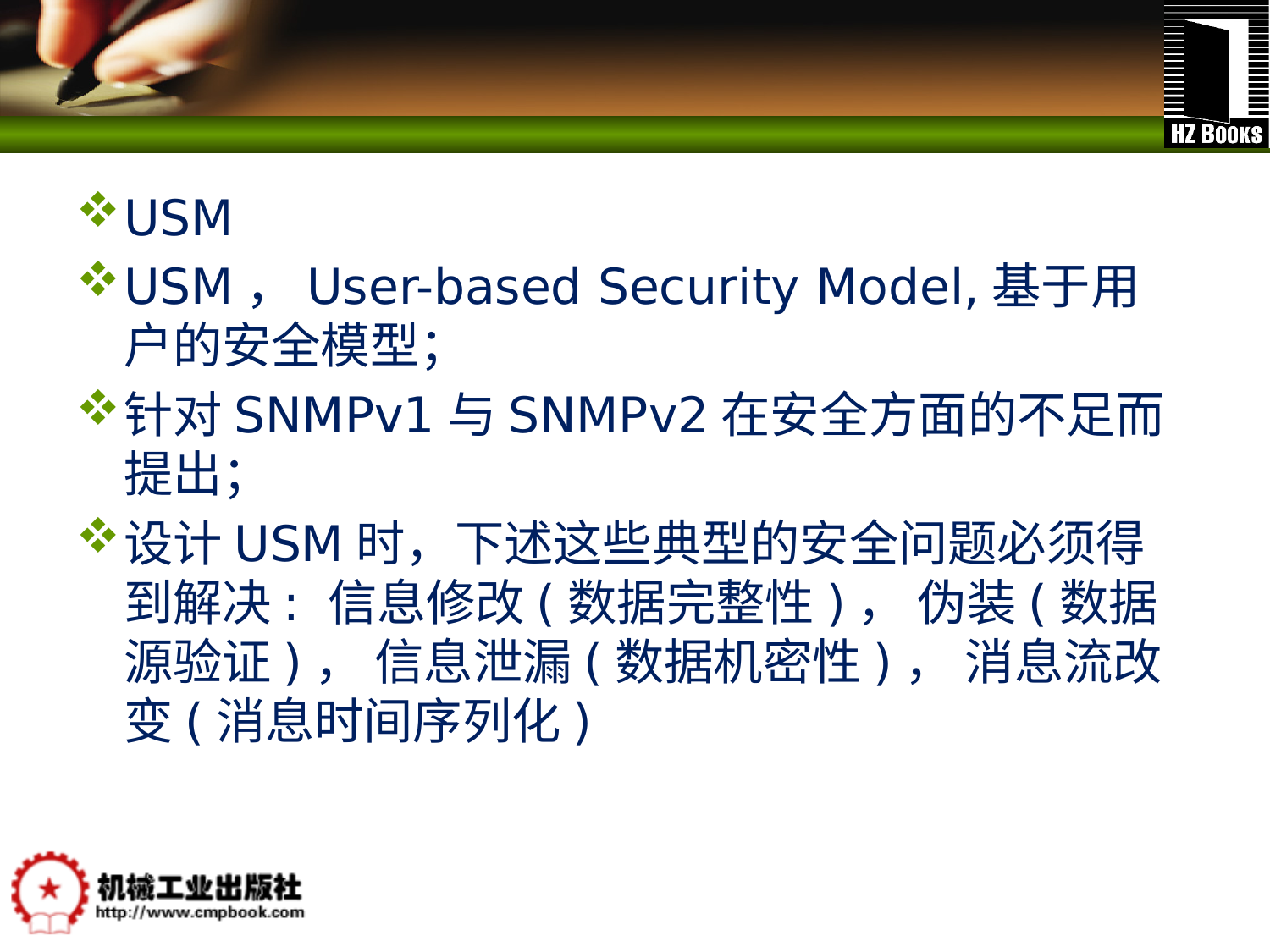

#
USM
USM，User-based Security Model,基于用户的安全模型；
针对SNMPv1与SNMPv2在安全方面的不足而提出；
设计USM时，下述这些典型的安全问题必须得到解决: 信息修改(数据完整性)， 伪装(数据源验证)， 信息泄漏(数据机密性)， 消息流改变(消息时间序列化)